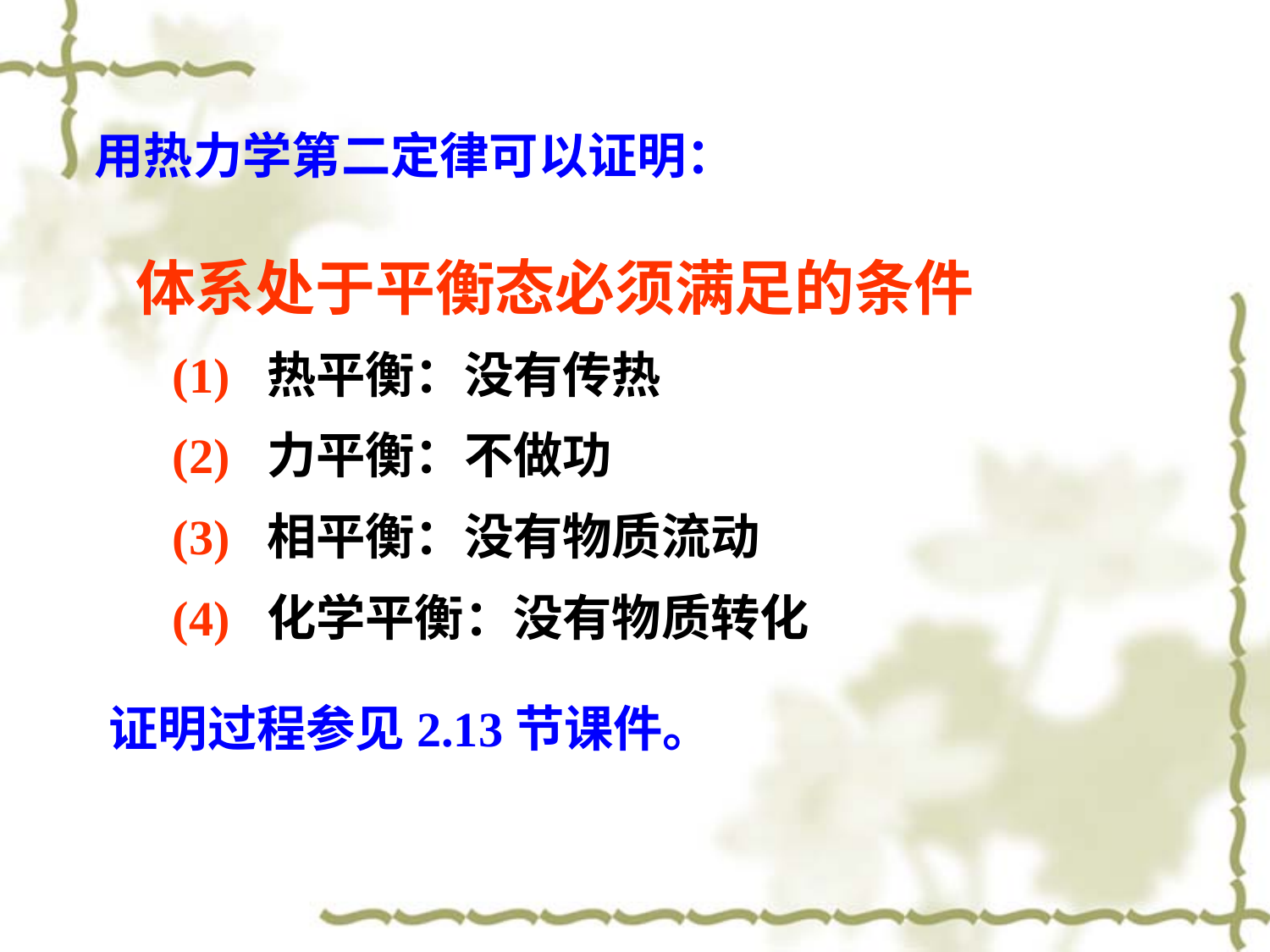

用热力学第二定律可以证明：
体系处于平衡态必须满足的条件
   (1)  热平衡：没有传热
   (2)  力平衡：不做功
   (3)  相平衡：没有物质流动
   (4)  化学平衡：没有物质转化
证明过程参见2.13节课件。